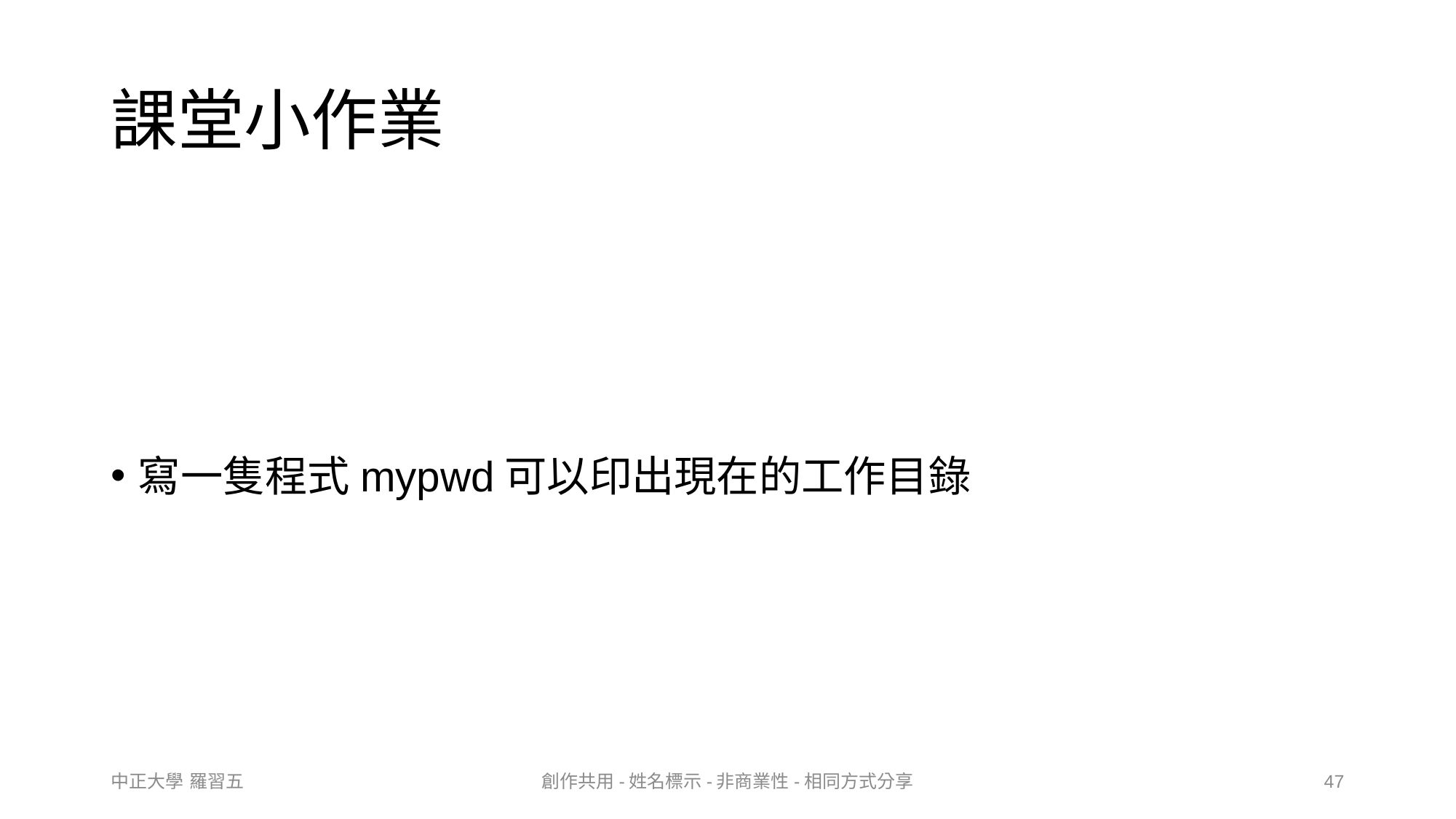

課堂小作業
寫一隻程式mypwd可以印出現在的工作目錄
中正大學 羅習五
創作共用-姓名標示-非商業性-相同方式分享
47